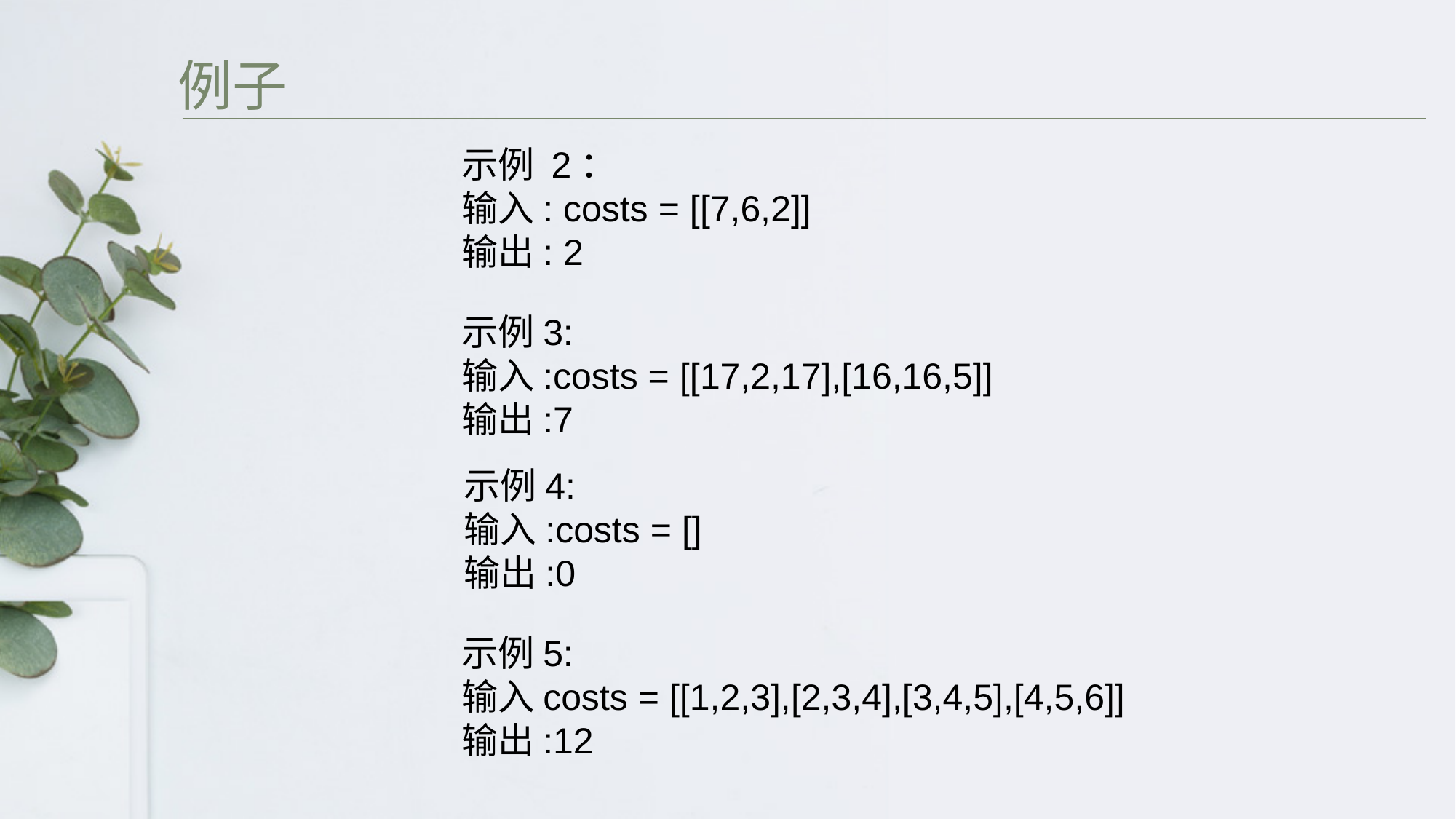

例子
示例 2：
输入: costs = [[7,6,2]]
输出: 2
示例3:
输入:costs = [[17,2,17],[16,16,5]]
输出:7
示例4:
输入:costs = []
输出:0
示例5:
输入costs = [[1,2,3],[2,3,4],[3,4,5],[4,5,6]]
输出:12